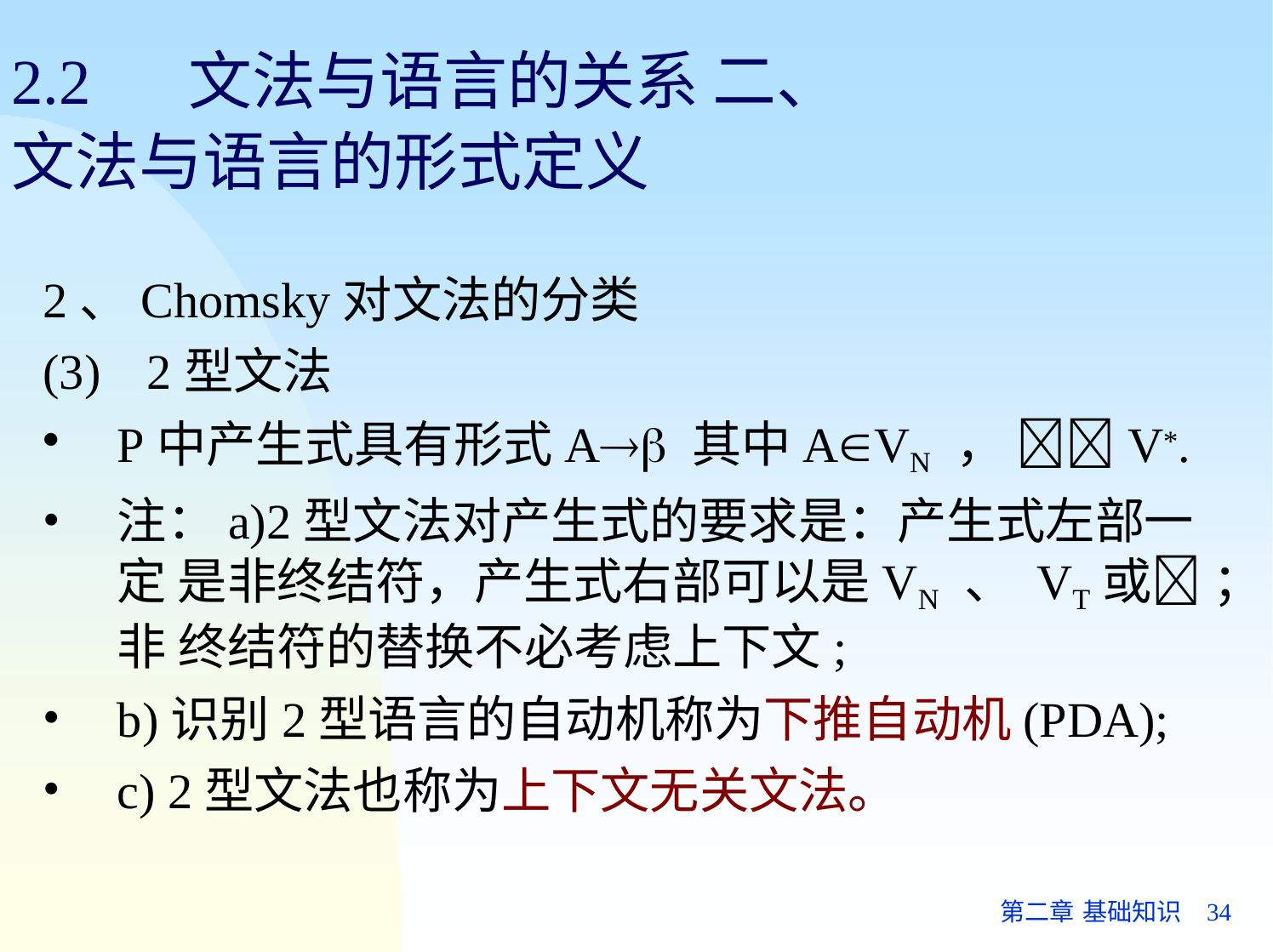

# 2.2	文法与语言的关系 二、文法与语言的形式定义
2、Chomsky对文法的分类
(3)	2型文法
P中产生式具有形式A→β 其中A∈VN ， β∈V*.
注：a)2型文法对产生式的要求是：产生式左部一定 是非终结符，产生式右部可以是VN 、 VT或ε ；非 终结符的替换不必考虑上下文;
b)识别2型语言的自动机称为下推自动机(PDA);
c) 2型文法也称为上下文无关文法。
第二章 基础知识	34